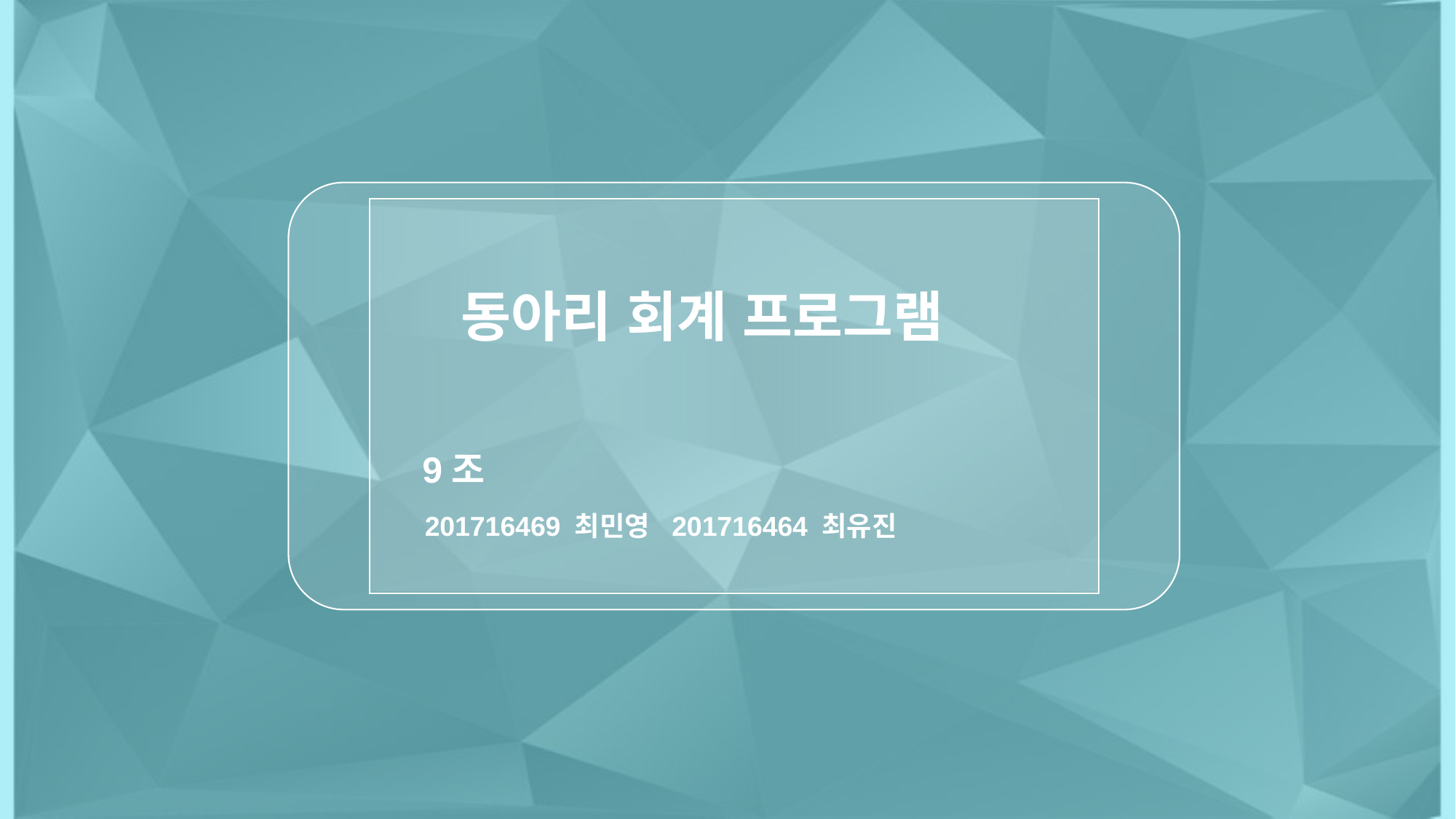

동아리 회계 프로그램
9조
201716469 최민영  201716464 최유진